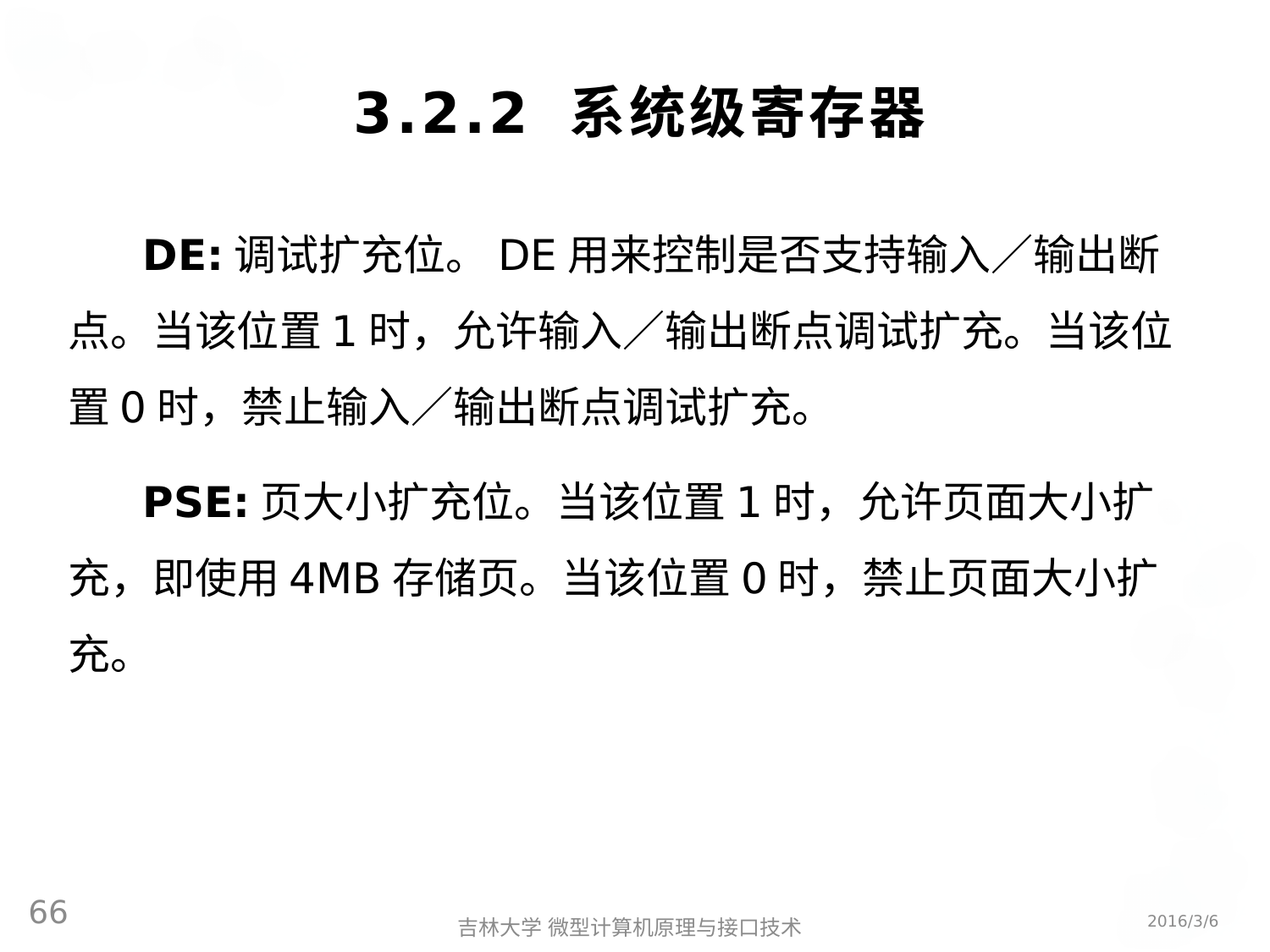

# 3.2.2 系统级寄存器
DE:调试扩充位。DE用来控制是否支持输入／输出断点。当该位置1时，允许输入／输出断点调试扩充。当该位置0时，禁止输入／输出断点调试扩充。
PSE:页大小扩充位。当该位置1时，允许页面大小扩充，即使用4MB存储页。当该位置0时，禁止页面大小扩充。

66
2016/3/6
吉林大学 微型计算机原理与接口技术